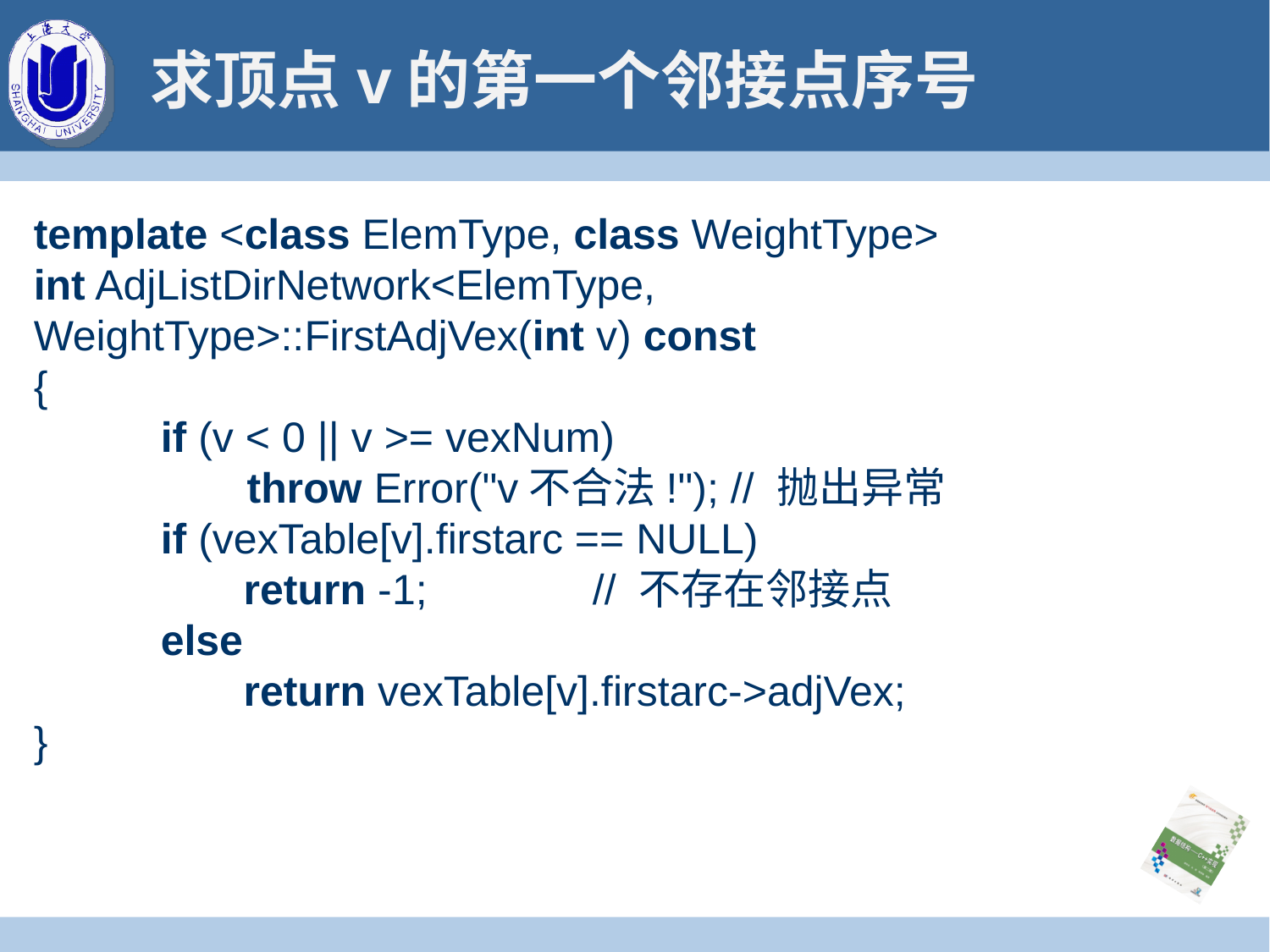

# 求顶点v的第一个邻接点序号
template <class ElemType, class WeightType>
int AdjListDirNetwork<ElemType, WeightType>::FirstAdjVex(int v) const
{
	if (v < 0 || v >= vexNum)
                  throw Error("v不合法!"); // 抛出异常
	if (vexTable[v].firstarc == NULL)
	       return -1;              // 不存在邻接点
	else
	       return vexTable[v].firstarc->adjVex;
}